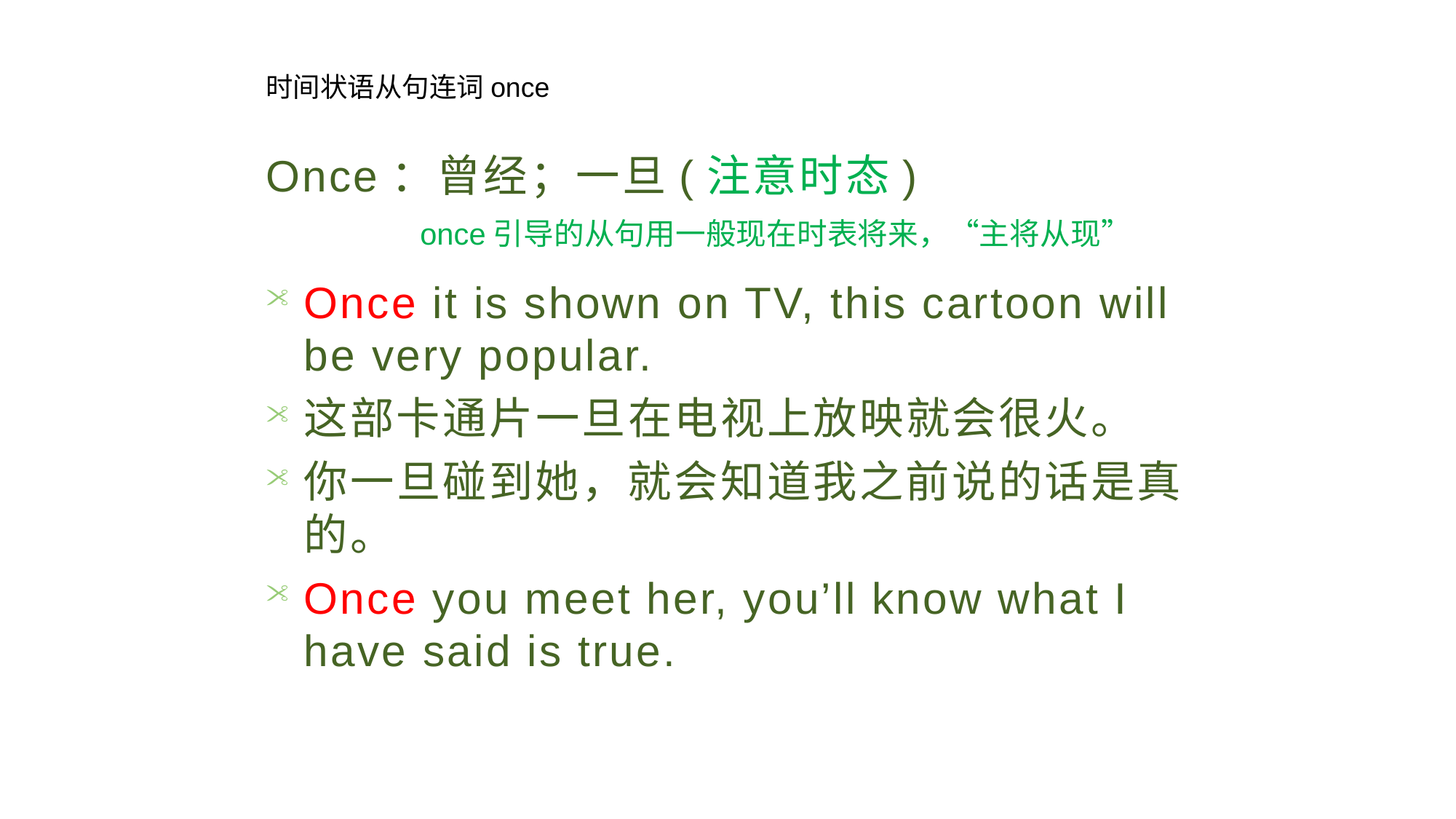

时间状语从句连词once
Once：曾经；一旦(注意时态)

Once it is shown on TV, this cartoon will be very popular.
这部卡通片一旦在电视上放映就会很火。
你一旦碰到她，就会知道我之前说的话是真的。
Once you meet her, you’ll know what I have said is true.

once引导的从句用一般现在时表将来，“主将从现”